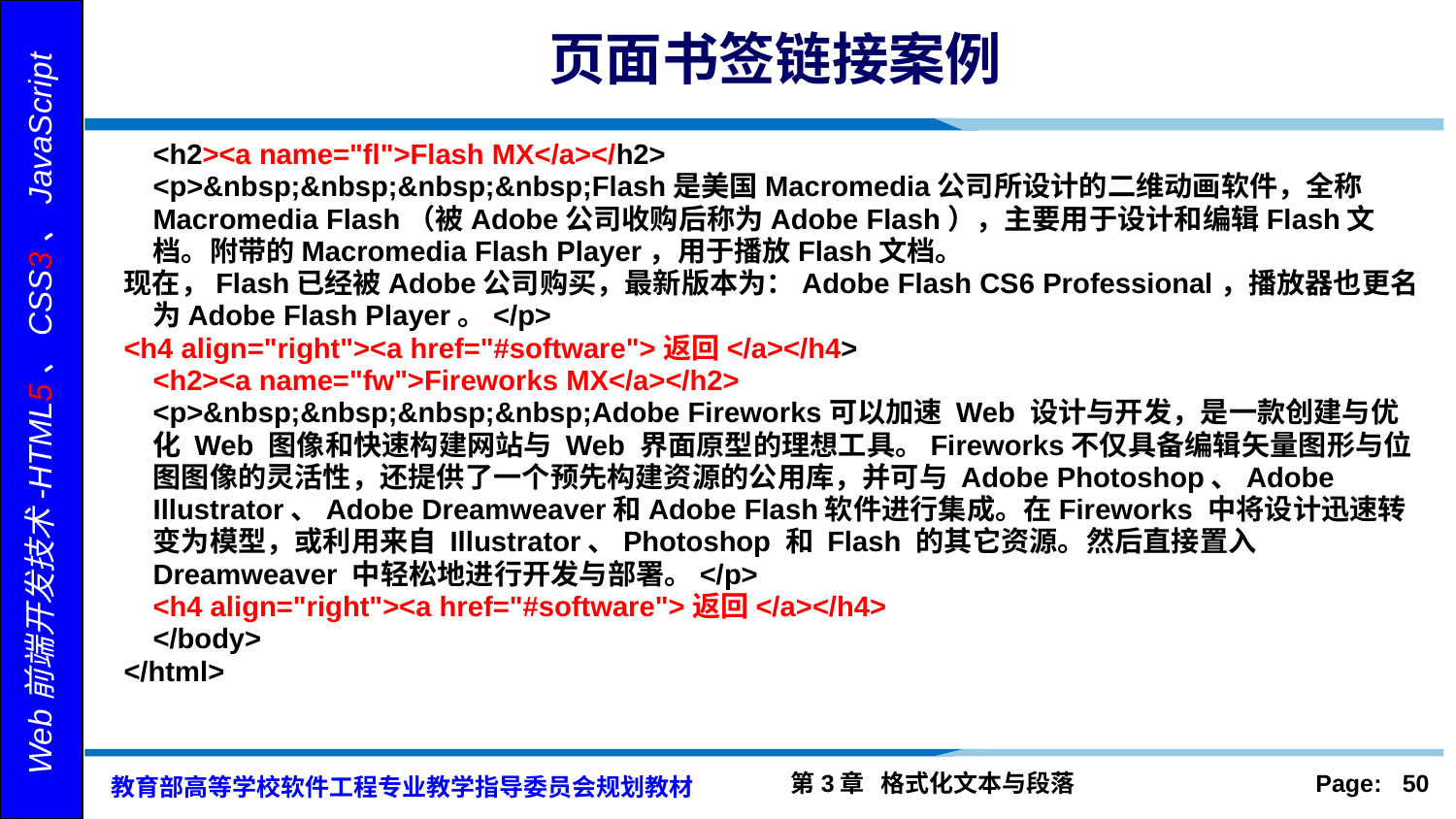

# 页面书签链接案例
	<h2><a name="fl">Flash MX</a></h2>
	<p>&nbsp;&nbsp;&nbsp;&nbsp;Flash是美国Macromedia公司所设计的二维动画软件，全称Macromedia Flash（被Adobe公司收购后称为Adobe Flash），主要用于设计和编辑Flash文档。附带的Macromedia Flash Player，用于播放Flash文档。
现在，Flash已经被Adobe公司购买，最新版本为：Adobe Flash CS6 Professional，播放器也更名为Adobe Flash Player。</p>
<h4 align="right"><a href="#software">返回</a></h4>
	<h2><a name="fw">Fireworks MX</a></h2>
	<p>&nbsp;&nbsp;&nbsp;&nbsp;Adobe Fireworks可以加速 Web 设计与开发，是一款创建与优化 Web 图像和快速构建网站与 Web 界面原型的理想工具。Fireworks不仅具备编辑矢量图形与位图图像的灵活性，还提供了一个预先构建资源的公用库，并可与 Adobe Photoshop、Adobe Illustrator、Adobe Dreamweaver和Adobe Flash软件进行集成。在Fireworks 中将设计迅速转变为模型，或利用来自 Illustrator、Photoshop 和 Flash 的其它资源。然后直接置入Dreamweaver 中轻松地进行开发与部署。</p>
	<h4 align="right"><a href="#software">返回</a></h4>
	</body>
</html>